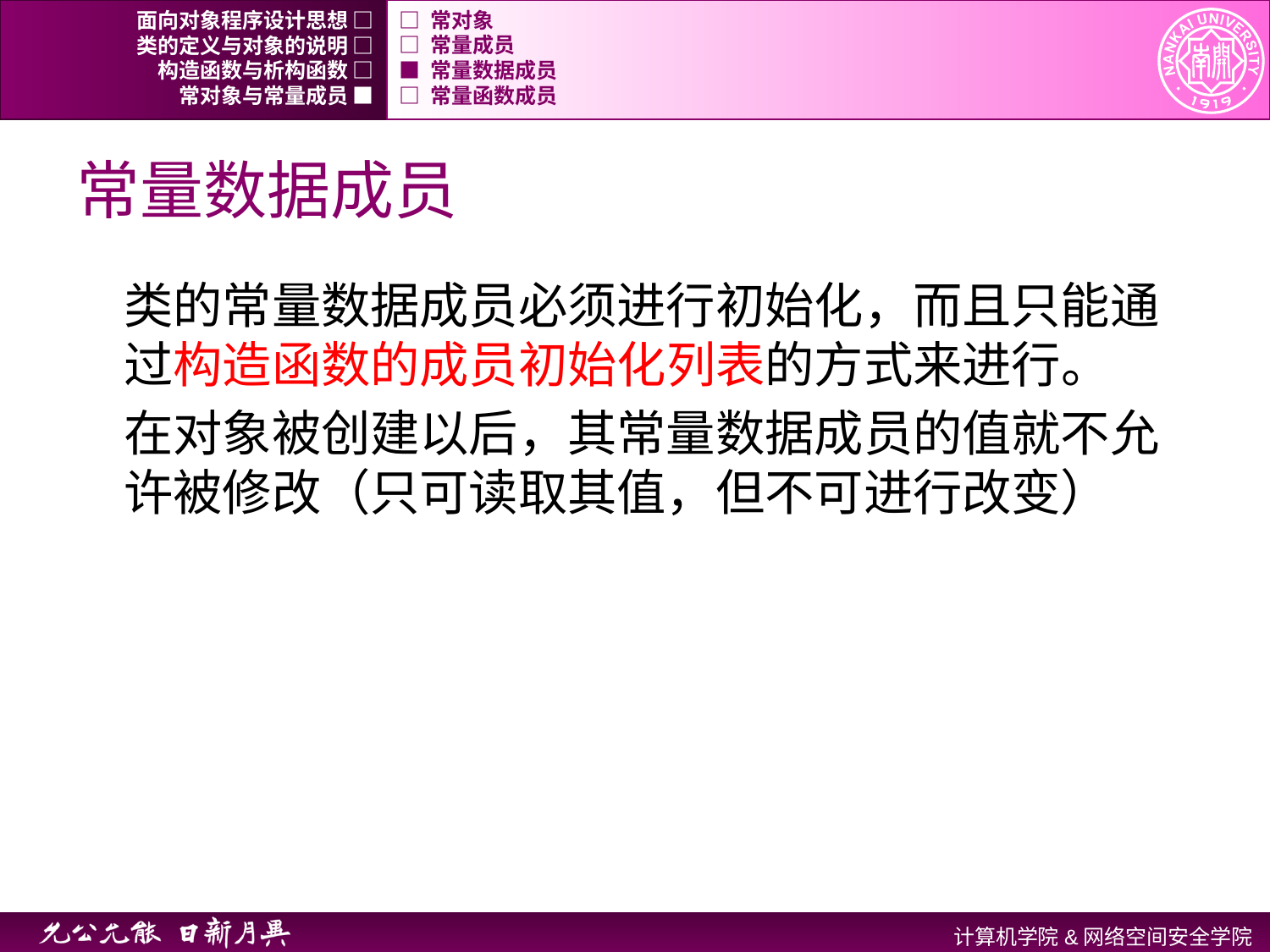

面向对象程序设计思想 □
□ 常对象
类的定义与对象的说明 □
□ 常量成员
构造函数与析构函数 □
■ 常量数据成员
常对象与常量成员 ■

□ 常量函数成员
# 常量数据成员
类的常量数据成员必须进行初始化，而且只能通过构造函数的成员初始化列表的方式来进行。
在对象被创建以后，其常量数据成员的值就不允许被修改（只可读取其值，但不可进行改变）